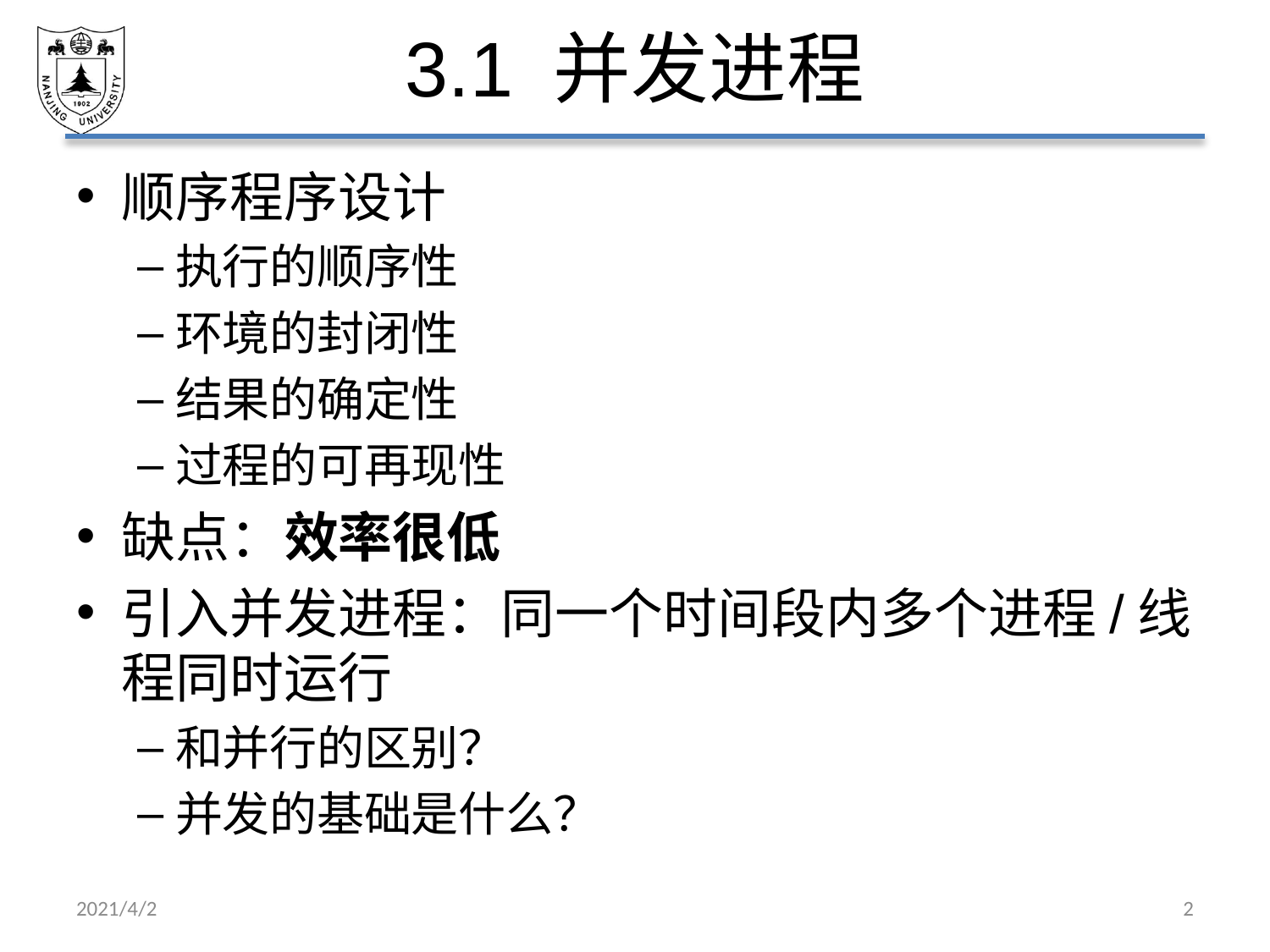

# 3.1 并发进程
顺序程序设计
执行的顺序性
环境的封闭性
结果的确定性
过程的可再现性
缺点：效率很低
引入并发进程：同一个时间段内多个进程/线程同时运行
和并行的区别？
并发的基础是什么？

2021/4/2
2